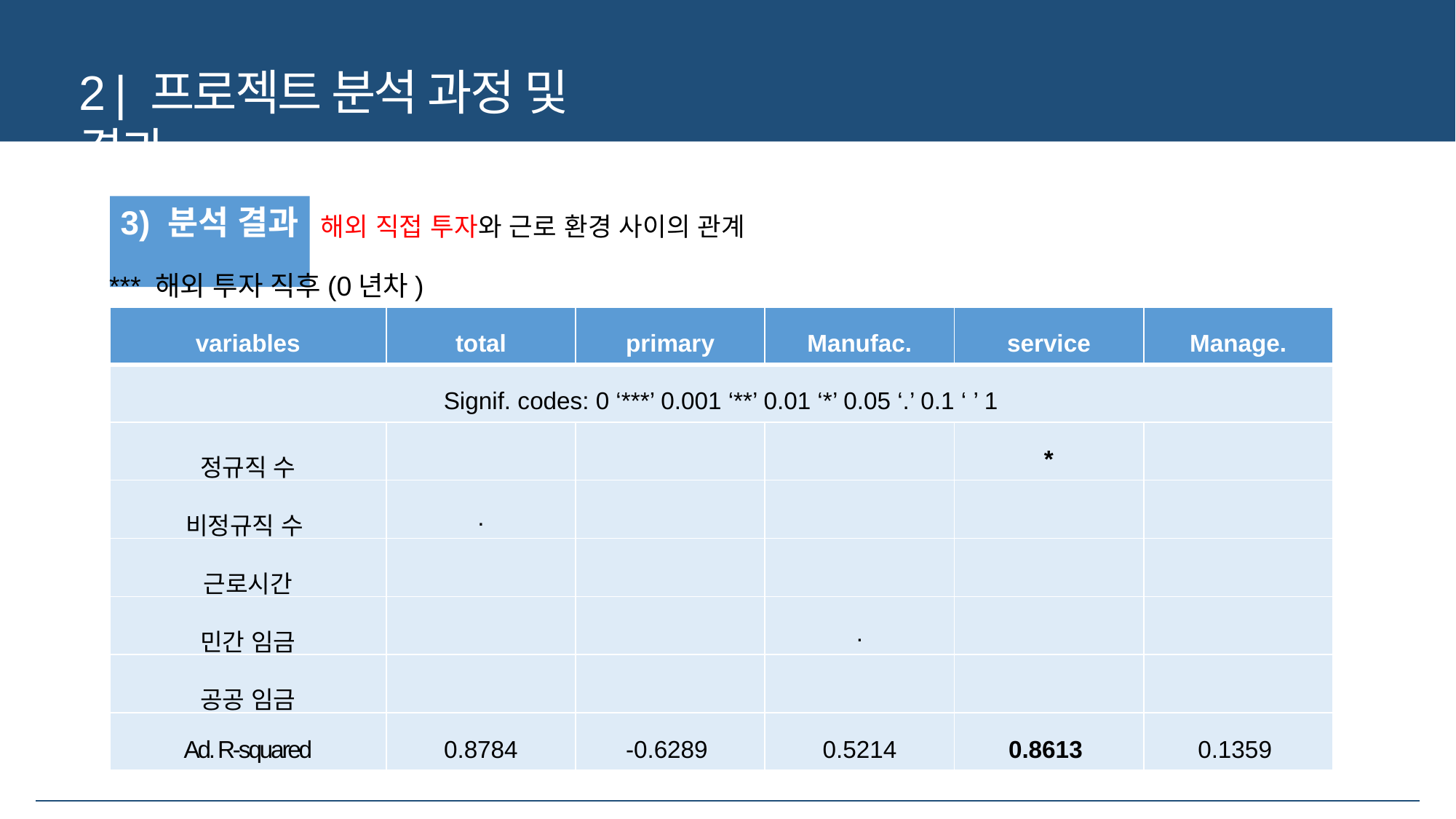

2 | 프로젝트 분석 과정 및 결과
3) 분석 결과
해외 직접 투자와 근로 환경 사이의 관계
*** 해외 투자 직후(0년차)
| variables | total | primary | Manufac. | service | Manage. |
| --- | --- | --- | --- | --- | --- |
| Signif. codes: 0 ‘\*\*\*’ 0.001 ‘\*\*’ 0.01 ‘\*’ 0.05 ‘.’ 0.1 ‘ ’ 1 |  |  |  |  |  |
| 정규직 수 |  |  |  | \* |  |
| 비정규직 수 | . |  |  |  |  |
| 근로시간 |  |  |  |  |  |
| 민간 임금 |  |  | . |  |  |
| 공공 임금 |  |  |  |  |  |
| Ad. R-squared | 0.8784 | -0.6289 | 0.5214 | 0.8613 | 0.1359 |